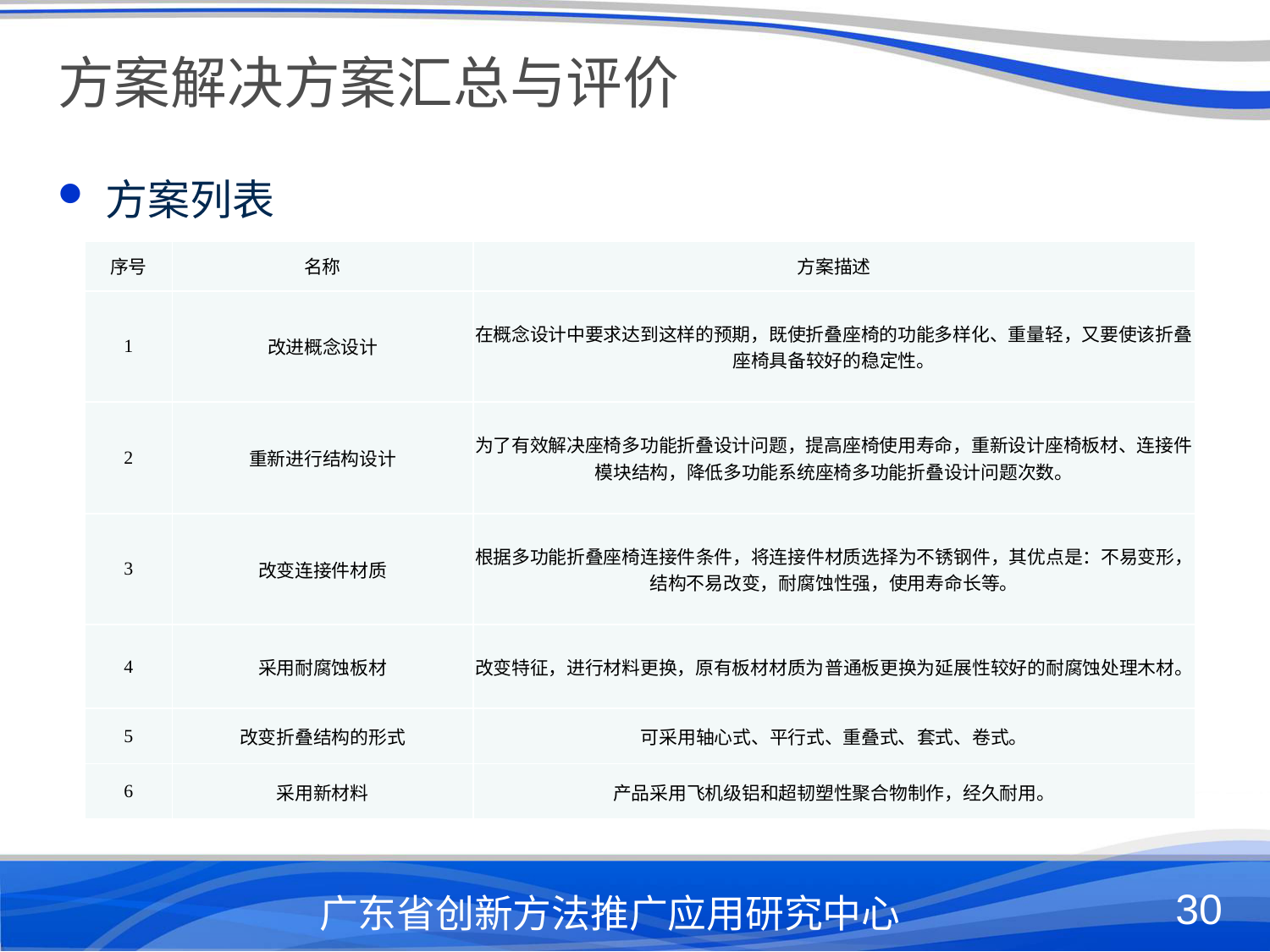

# 方案解决方案汇总与评价
方案列表
| 序号 | 名称 | 方案描述 |
| --- | --- | --- |
| 1 | 改进概念设计 | 在概念设计中要求达到这样的预期，既使折叠座椅的功能多样化、重量轻，又要使该折叠座椅具备较好的稳定性。 |
| 2 | 重新进行结构设计 | 为了有效解决座椅多功能折叠设计问题，提高座椅使用寿命，重新设计座椅板材、连接件模块结构，降低多功能系统座椅多功能折叠设计问题次数。 |
| 3 | 改变连接件材质 | 根据多功能折叠座椅连接件条件，将连接件材质选择为不锈钢件，其优点是：不易变形，结构不易改变，耐腐蚀性强，使用寿命长等。 |
| 4 | 采用耐腐蚀板材 | 改变特征，进行材料更换，原有板材材质为普通板更换为延展性较好的耐腐蚀处理木材。 |
| 5 | 改变折叠结构的形式 | 可采用轴心式、平行式、重叠式、套式、卷式。 |
| 6 | 采用新材料 | 产品采用飞机级铝和超韧塑性聚合物制作，经久耐用。 |
广东省创新方法推广应用研究中心
30